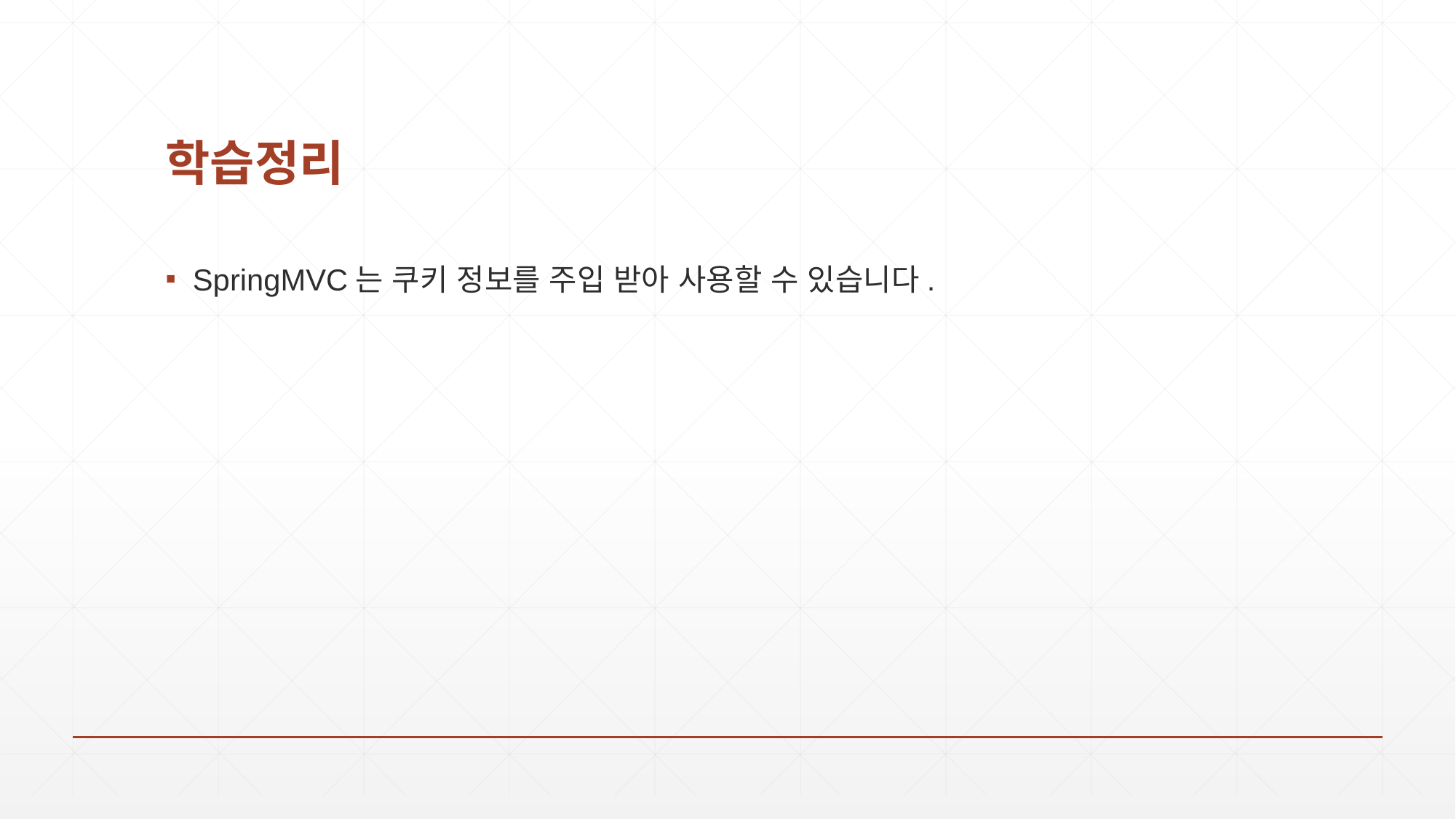

# 학습정리
SpringMVC는 쿠키 정보를 주입 받아 사용할 수 있습니다.